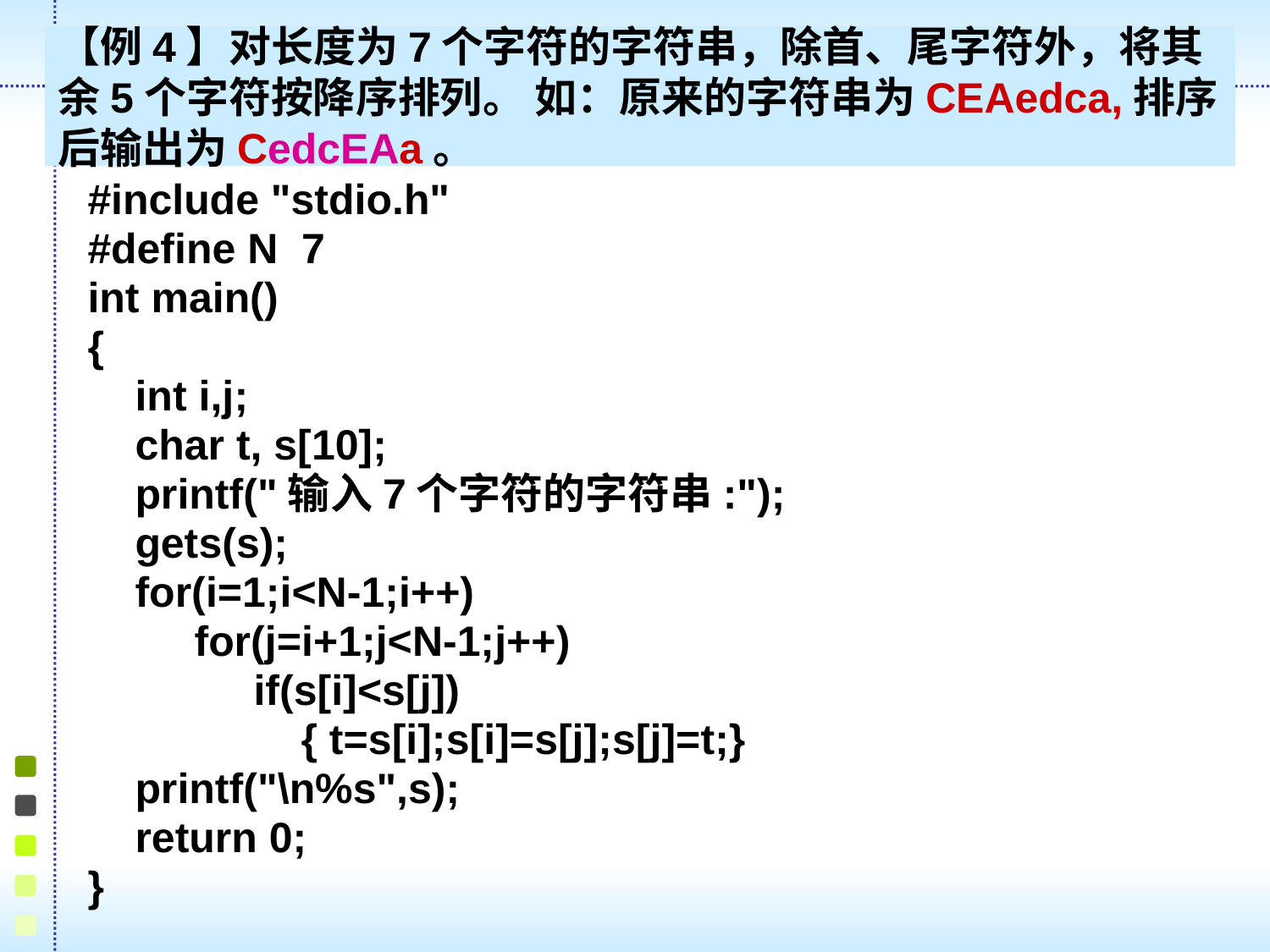

# 【例4】对长度为7个字符的字符串，除首、尾字符外，将其余5个字符按降序排列。 如：原来的字符串为CEAedca,排序后输出为CedcEAa。
#include "stdio.h"
#define N  7
int main()
{
    int i,j;
    char t, s[10];
    printf("输入7个字符的字符串:");
    gets(s);
    for(i=1;i<N-1;i++)
         for(j=i+1;j<N-1;j++)
              if(s[i]<s[j])
                  { t=s[i];s[i]=s[j];s[j]=t;}
    printf("\n%s",s);
    return 0;
}